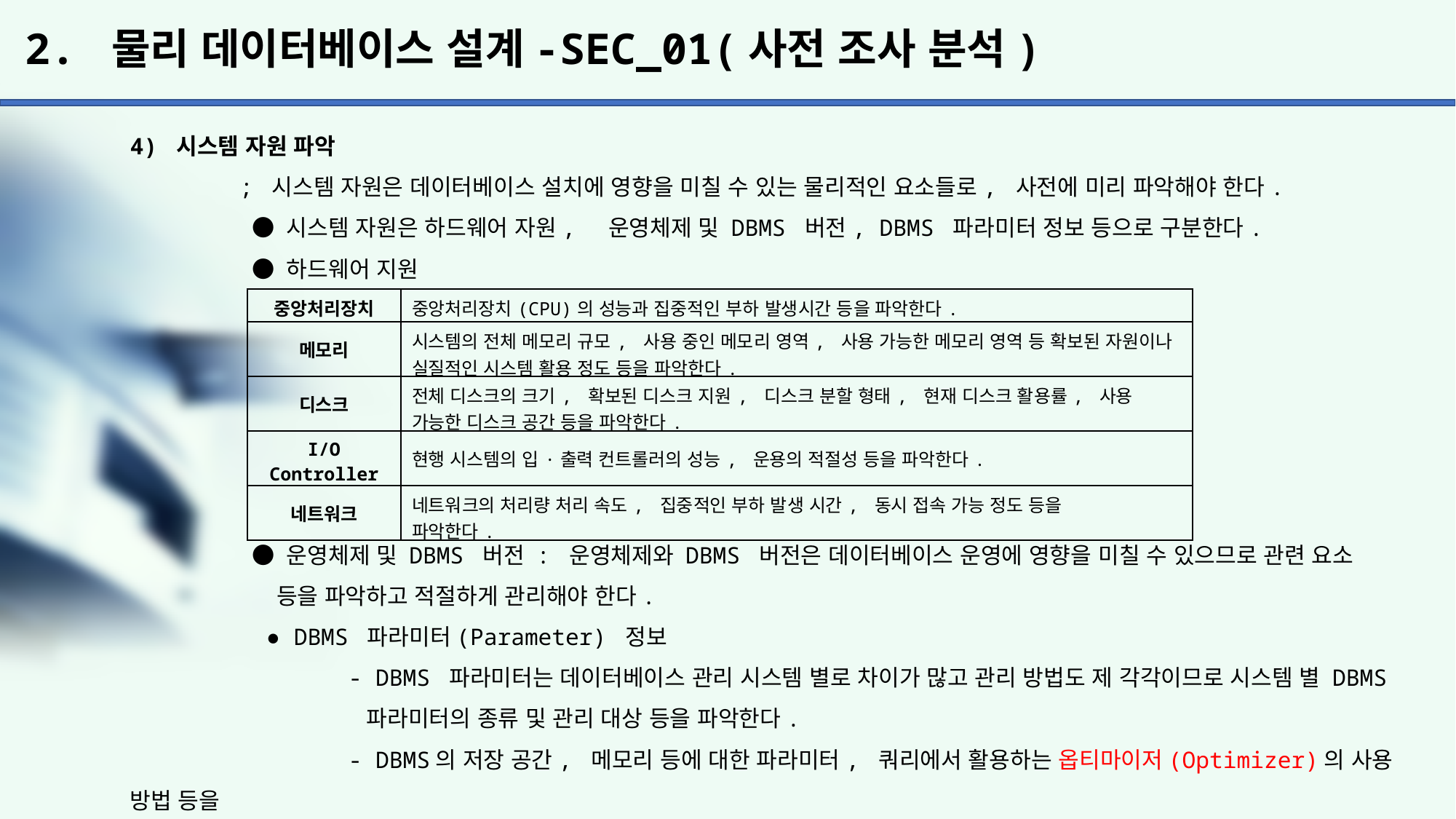

# 2. 물리 데이터베이스 설계-SEC_01(사전 조사 분석)
4) 시스템 자원 파악
	; 시스템 자원은 데이터베이스 설치에 영향을 미칠 수 있는 물리적인 요소들로, 사전에 미리 파악해야 한다.
	  ● 시스템 자원은 하드웨어 자원,  운영체제 및 DBMS 버전, DBMS 파라미터 정보 등으로 구분한다.
	  ● 하드웨어 지원

	  ● 운영체제 및 DBMS 버전 : 운영체제와 DBMS 버전은 데이터베이스 운영에 영향을 미칠 수 있으므로 관련 요소
	     등을 파악하고 적절하게 관리해야 한다.
	  ● DBMS 파라미터(Parameter) 정보
		- DBMS 파라미터는 데이터베이스 관리 시스템 별로 차이가 많고 관리 방법도 제 각각이므로 시스템 별 DBMS
		  파라미터의 종류 및 관리 대상 등을 파악한다.
		- DBMS의 저장 공간, 메모리 등에 대한 파라미터, 쿼리에서 활용하는 옵티마이저(Optimizer)의 사용 방법 등을
		  파악한다.
| 중앙처리장치 | 중앙처리장치(CPU)의 성능과 집중적인 부하 발생시간 등을 파악한다. |
| --- | --- |
| 메모리 | 시스템의 전체 메모리 규모, 사용 중인 메모리 영역, 사용 가능한 메모리 영역 등 확보된 자원이나 실질적인 시스템 활용 정도 등을 파악한다. |
| 디스크 | 전체 디스크의 크기, 확보된 디스크 지원, 디스크 분할 형태, 현재 디스크 활용률, 사용 가능한 디스크 공간 등을 파악한다. |
| I/O Controller | 현행 시스템의 입·출력 컨트롤러의 성능, 운용의 적절성 등을 파악한다. |
| 네트워크 | 네트워크의 처리량 처리 속도, 집중적인 부하 발생 시간, 동시 접속 가능 정도 등을 파악한다. |